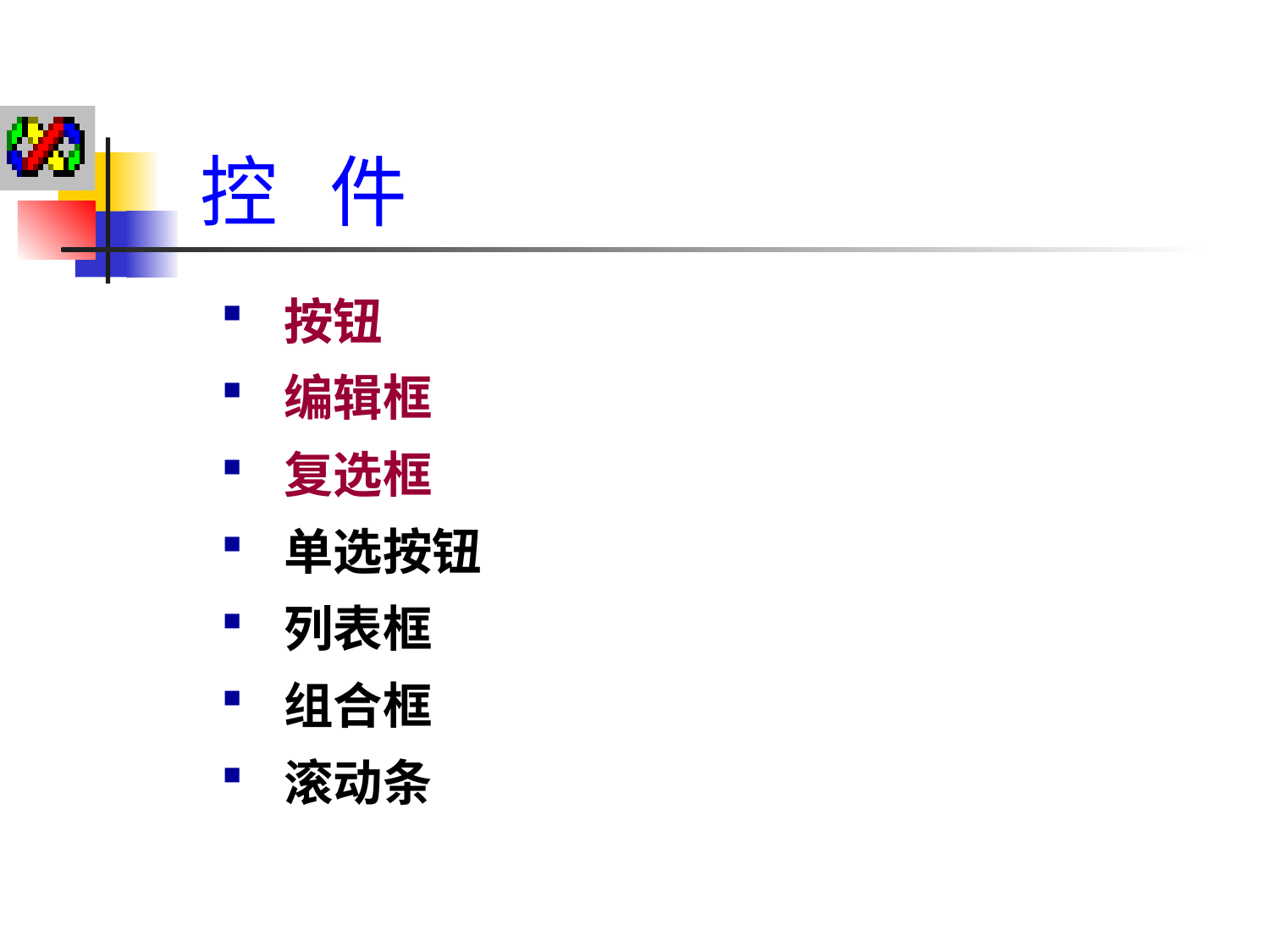

控   件
按钮
编辑框
复选框
单选按钮
列表框
组合框
滚动条